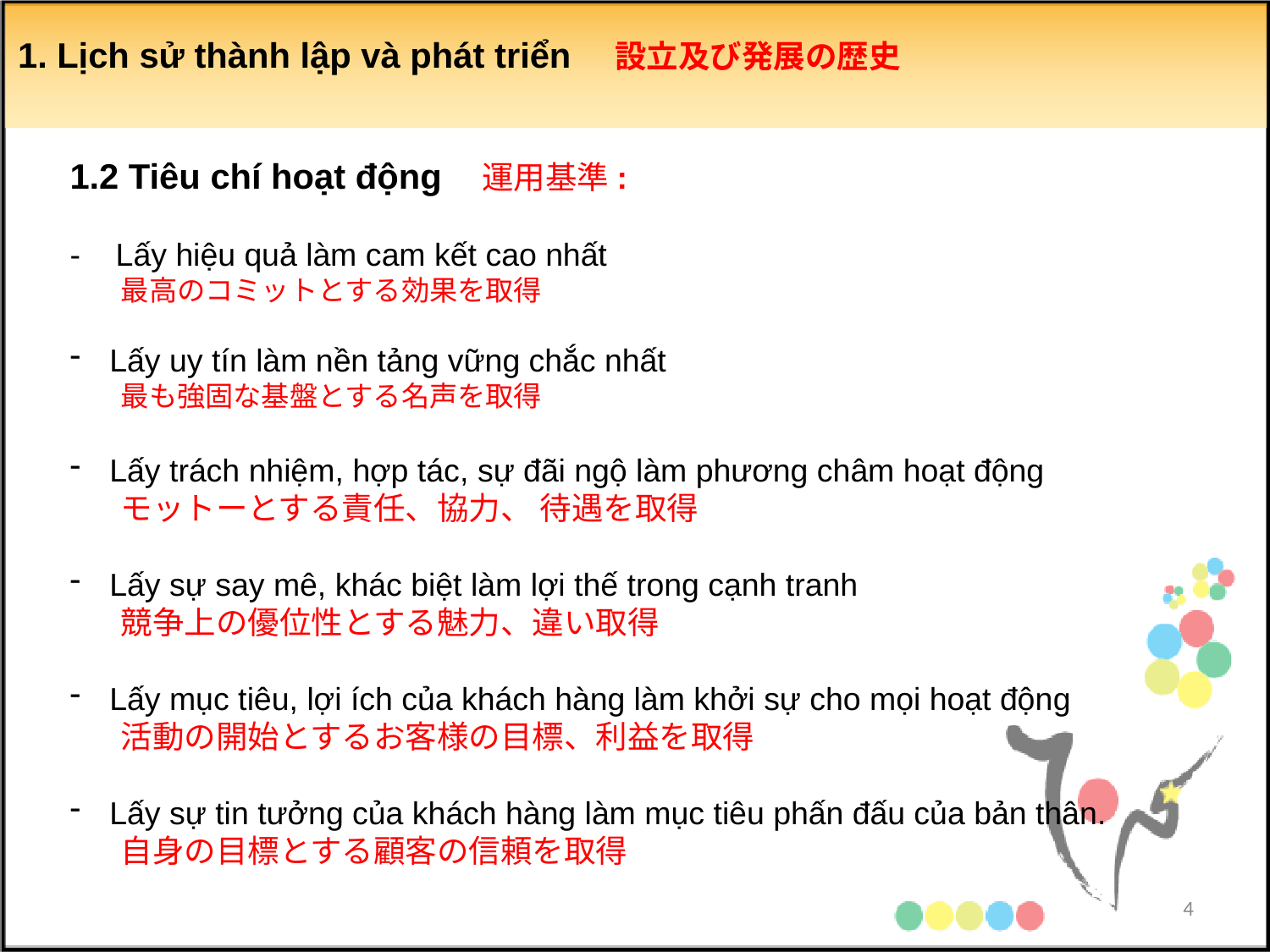

1. Lịch sử thành lập và phát triển　設立及び発展の歴史
1.2 Tiêu chí hoạt động　運用基準:
-    Lấy hiệu quả làm cam kết cao nhất
       最高のコミットとする効果を取得

Lấy uy tín làm nền tảng vững chắc nhất
       最も強固な基盤とする名声を取得

Lấy trách nhiệm, hợp tác, sự đãi ngộ làm phương châm hoạt động
      モットーとする責任、協力、 待遇を取得

Lấy sự say mê, khác biệt làm lợi thế trong cạnh tranh
      競争上の優位性とする魅力、違い取得
Lấy mục tiêu, lợi ích của khách hàng làm khởi sự cho mọi hoạt động
      活動の開始とするお客様の目標、利益を取得

Lấy sự tin tưởng của khách hàng làm mục tiêu phấn đấu của bản thân.
      自身の目標とする顧客の信頼を取得
4